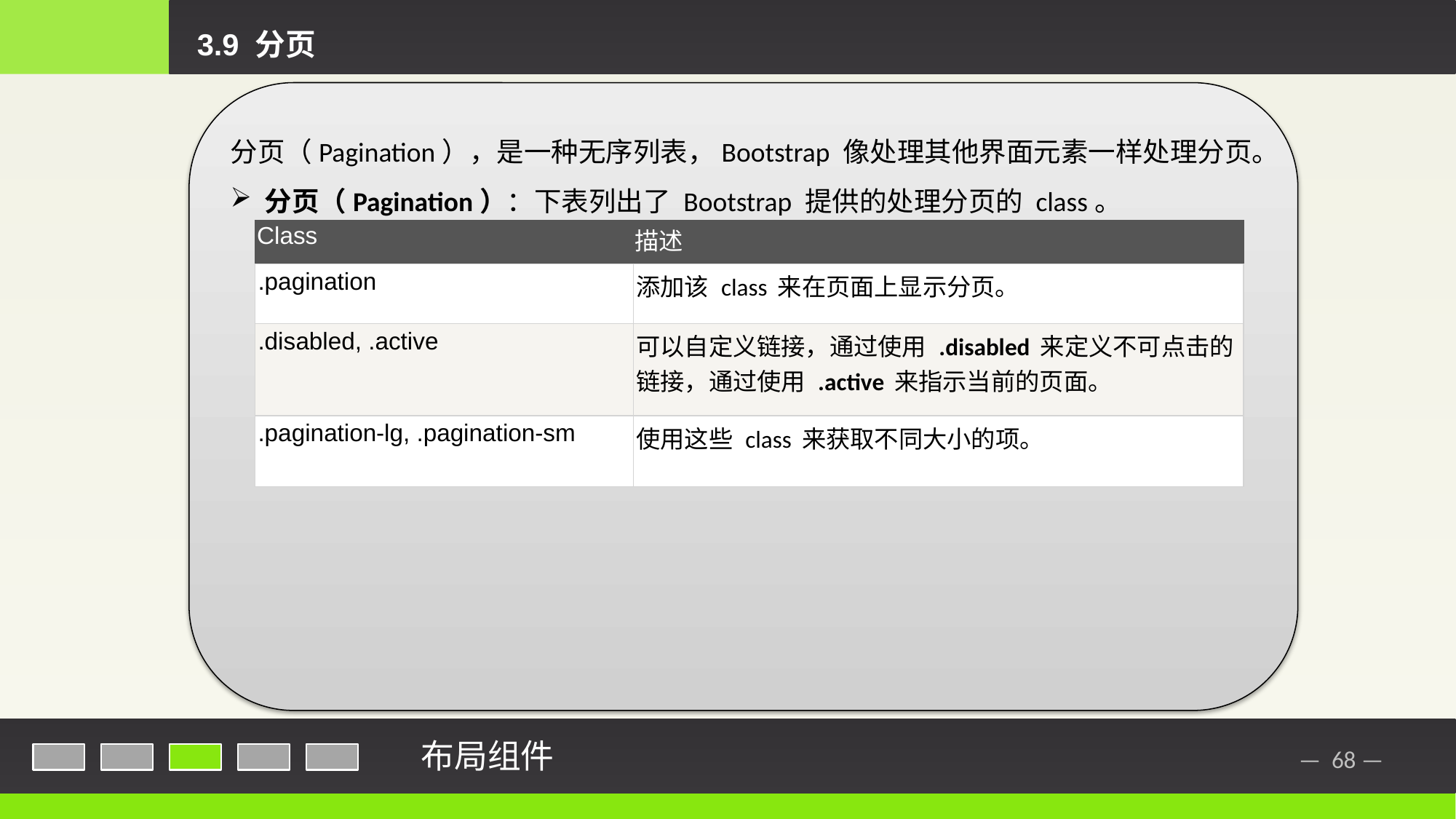

3.9 分页
分页（Pagination），是一种无序列表，Bootstrap 像处理其他界面元素一样处理分页。
分页（Pagination）：下表列出了 Bootstrap 提供的处理分页的 class。

| Class | 描述 |
| --- | --- |
| .pagination | 添加该 class 来在页面上显示分页。 |
| .disabled, .active | 可以自定义链接，通过使用 .disabled 来定义不可点击的链接，通过使用 .active 来指示当前的页面。 |
| .pagination-lg, .pagination-sm | 使用这些 class 来获取不同大小的项。 |